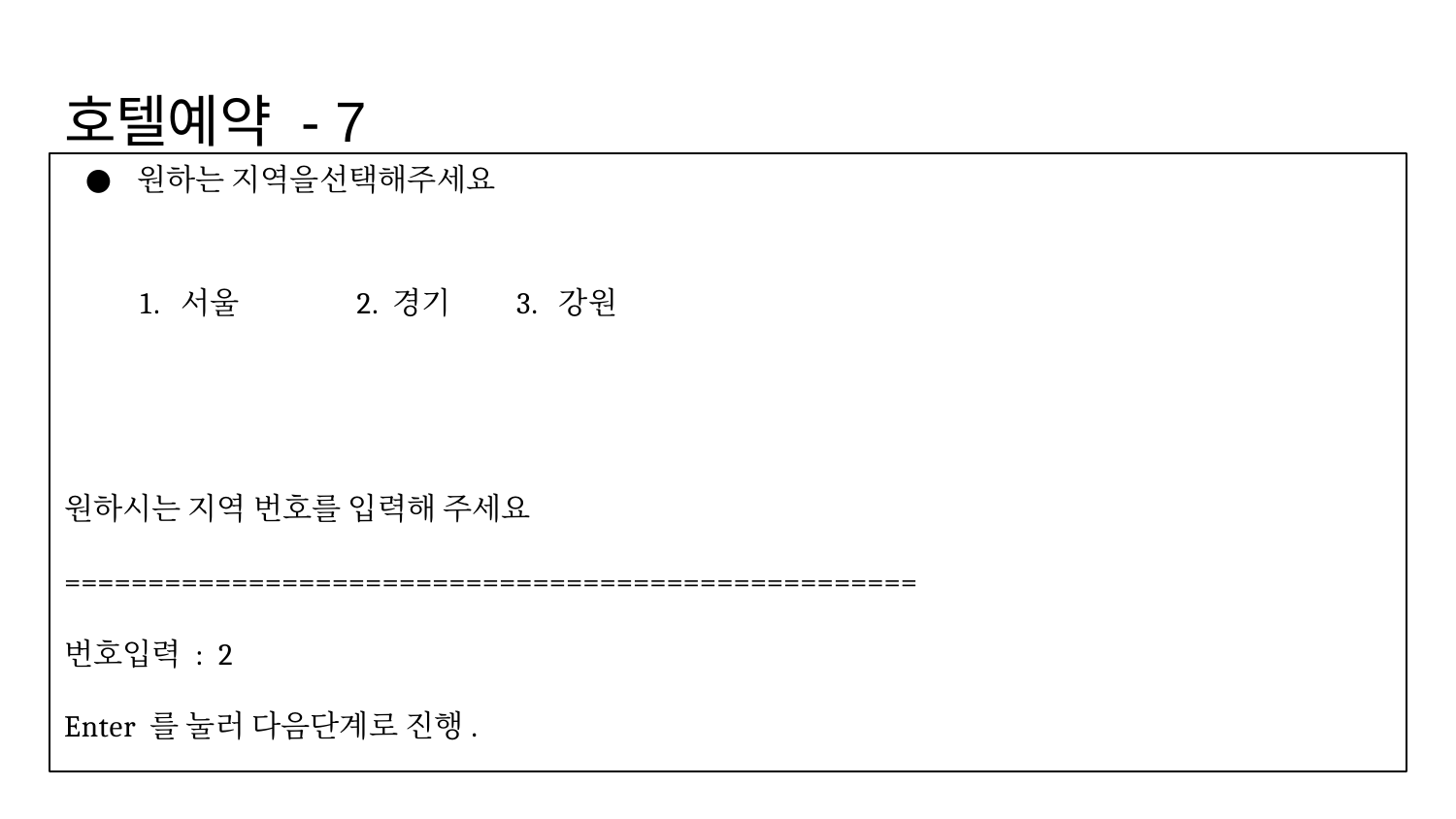

# 호텔예약 - 7
원하는 지역을선택해주세요

1.  서울 	2. 경기	 3.  강원

원하시는 지역 번호를 입력해 주세요

===================================================

번호입력 :  2

Enter 를 눌러 다음단계로 진행.